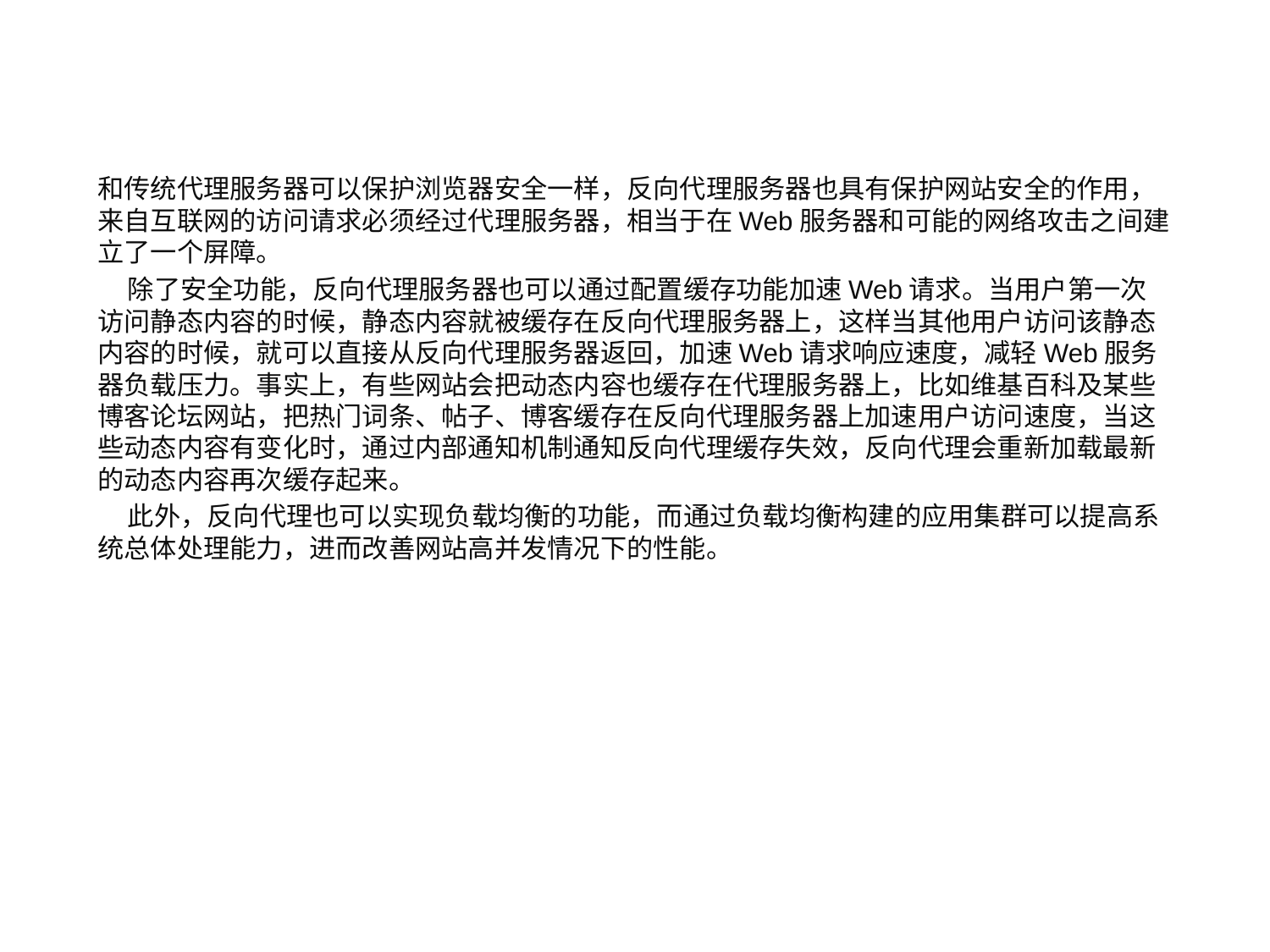

和传统代理服务器可以保护浏览器安全一样，反向代理服务器也具有保护网站安全的作用，来自互联网的访问请求必须经过代理服务器，相当于在Web服务器和可能的网络攻击之间建立了一个屏障。
    除了安全功能，反向代理服务器也可以通过配置缓存功能加速Web请求。当用户第一次访问静态内容的时候，静态内容就被缓存在反向代理服务器上，这样当其他用户访问该静态内容的时候，就可以直接从反向代理服务器返回，加速Web请求响应速度，减轻Web服务器负载压力。事实上，有些网站会把动态内容也缓存在代理服务器上，比如维基百科及某些博客论坛网站，把热门词条、帖子、博客缓存在反向代理服务器上加速用户访问速度，当这些动态内容有变化时，通过内部通知机制通知反向代理缓存失效，反向代理会重新加载最新的动态内容再次缓存起来。
    此外，反向代理也可以实现负载均衡的功能，而通过负载均衡构建的应用集群可以提高系统总体处理能力，进而改善网站高并发情况下的性能。